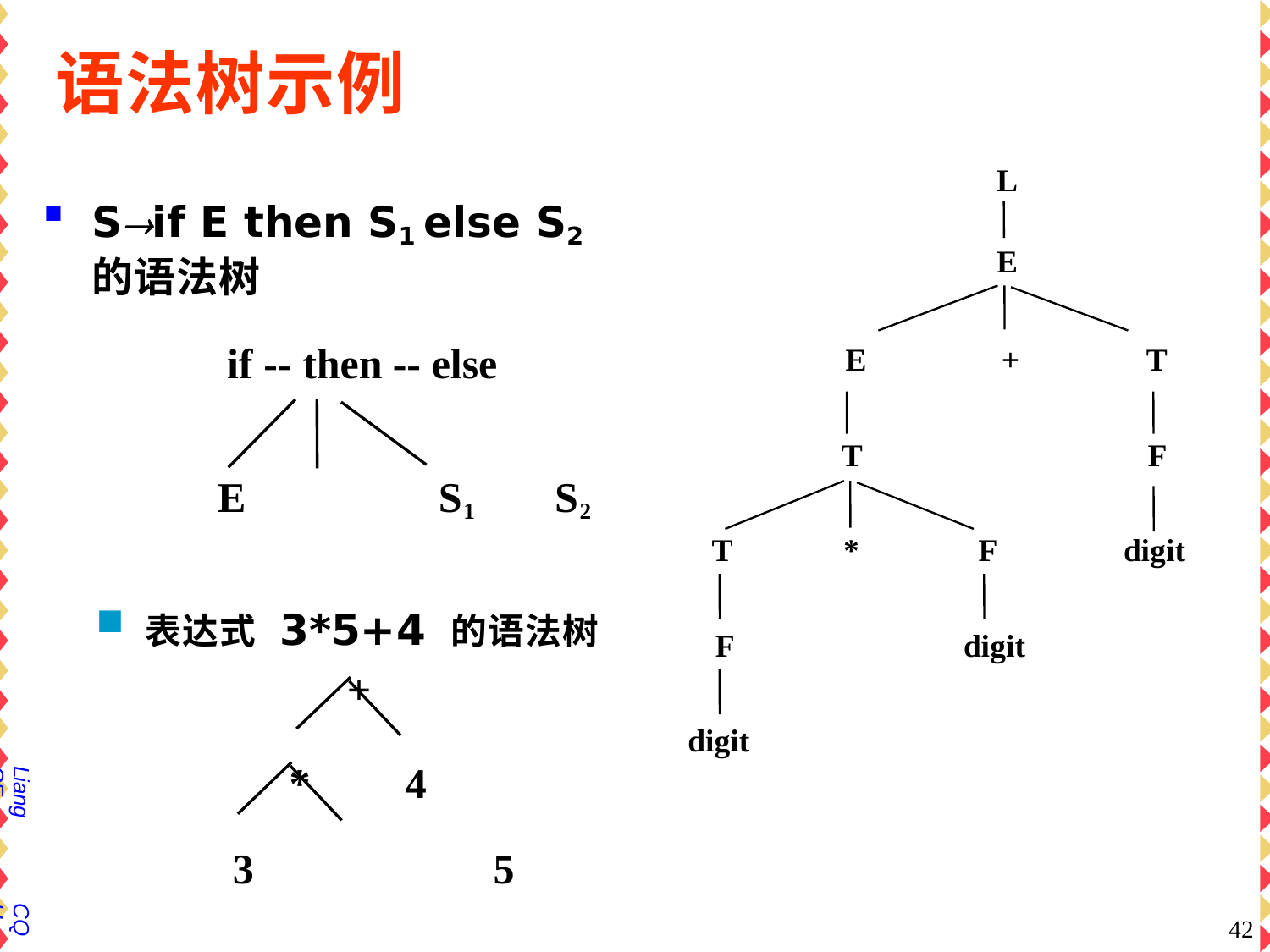

# 语法树示例
L
S→if E then S1 else S2
的语法树

E

if -- then -- else
E
+
T

T
F
E	S1	S2

表达式 3*5+4 的语法树
+

*	4
3	5

T
*
F
digit

F
digit

digit

Liang GE

CQU
42